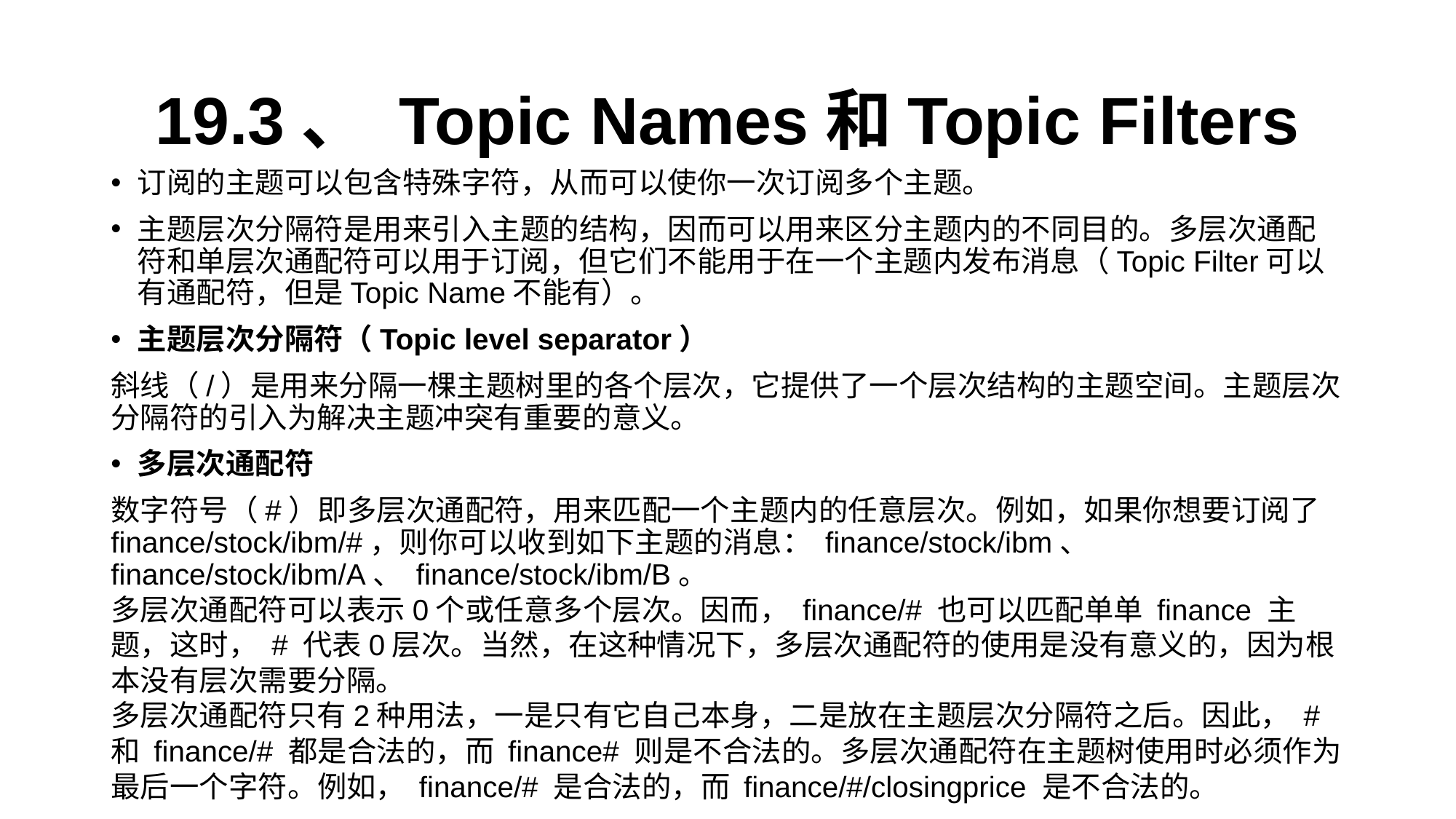

# 19.3、 Topic Names和Topic Filters
订阅的主题可以包含特殊字符，从而可以使你一次订阅多个主题。
主题层次分隔符是用来引入主题的结构，因而可以用来区分主题内的不同目的。多层次通配符和单层次通配符可以用于订阅，但它们不能用于在一个主题内发布消息（Topic Filter可以有通配符，但是Topic Name不能有）。
主题层次分隔符（Topic level separator）
斜线（/）是用来分隔一棵主题树里的各个层次，它提供了一个层次结构的主题空间。主题层次分隔符的引入为解决主题冲突有重要的意义。
多层次通配符
数字符号（#）即多层次通配符，用来匹配一个主题内的任意层次。例如，如果你想要订阅了 finance/stock/ibm/#，则你可以收到如下主题的消息： finance/stock/ibm、 finance/stock/ibm/A、 finance/stock/ibm/B。
多层次通配符可以表示0个或任意多个层次。因而， finance/# 也可以匹配单单 finance 主题，这时， # 代表0层次。当然，在这种情况下，多层次通配符的使用是没有意义的，因为根本没有层次需要分隔。
多层次通配符只有2种用法，一是只有它自己本身，二是放在主题层次分隔符之后。因此， # 和 finance/# 都是合法的，而 finance# 则是不合法的。多层次通配符在主题树使用时必须作为最后一个字符。例如， finance/# 是合法的，而 finance/#/closingprice 是不合法的。